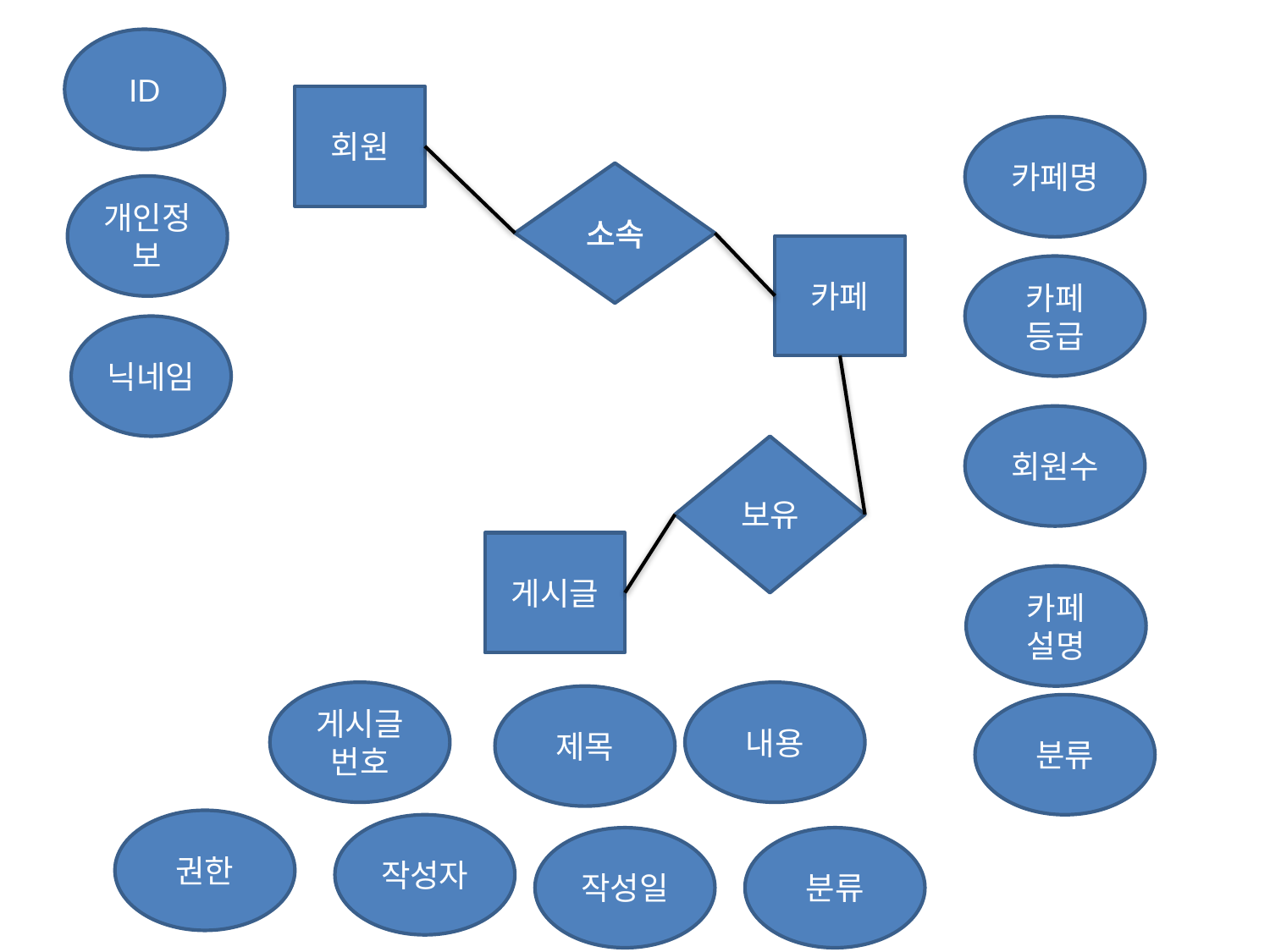

ID
회원
카페명
소속
개인정보
카페
카페 등급
닉네임
회원수
보유
게시글
카페 설명
게시글 번호
내용
제목
분류
권한
작성자
작성일
분류